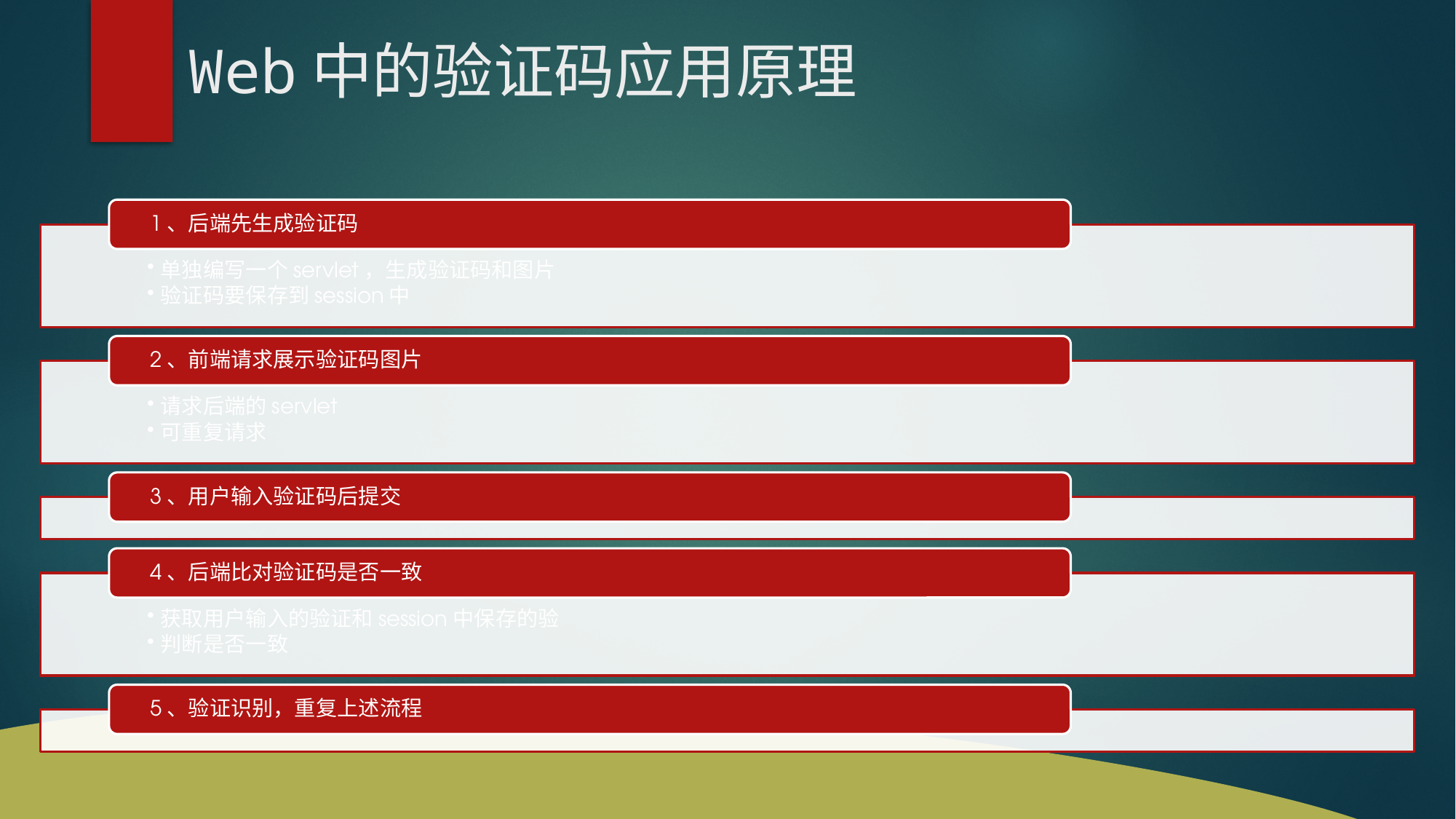

# Web中的验证码应用原理
单独编写一个servlet，生成验证码和图片
验证码要保存到session中
1、后端先生成验证码
请求后端的servlet
可重复请求
2、前端请求展示验证码图片
3、用户输入验证码后提交
获取用户输入的验证和session中保存的验
判断是否一致
4、后端比对验证码是否一致
5、验证识别，重复上述流程